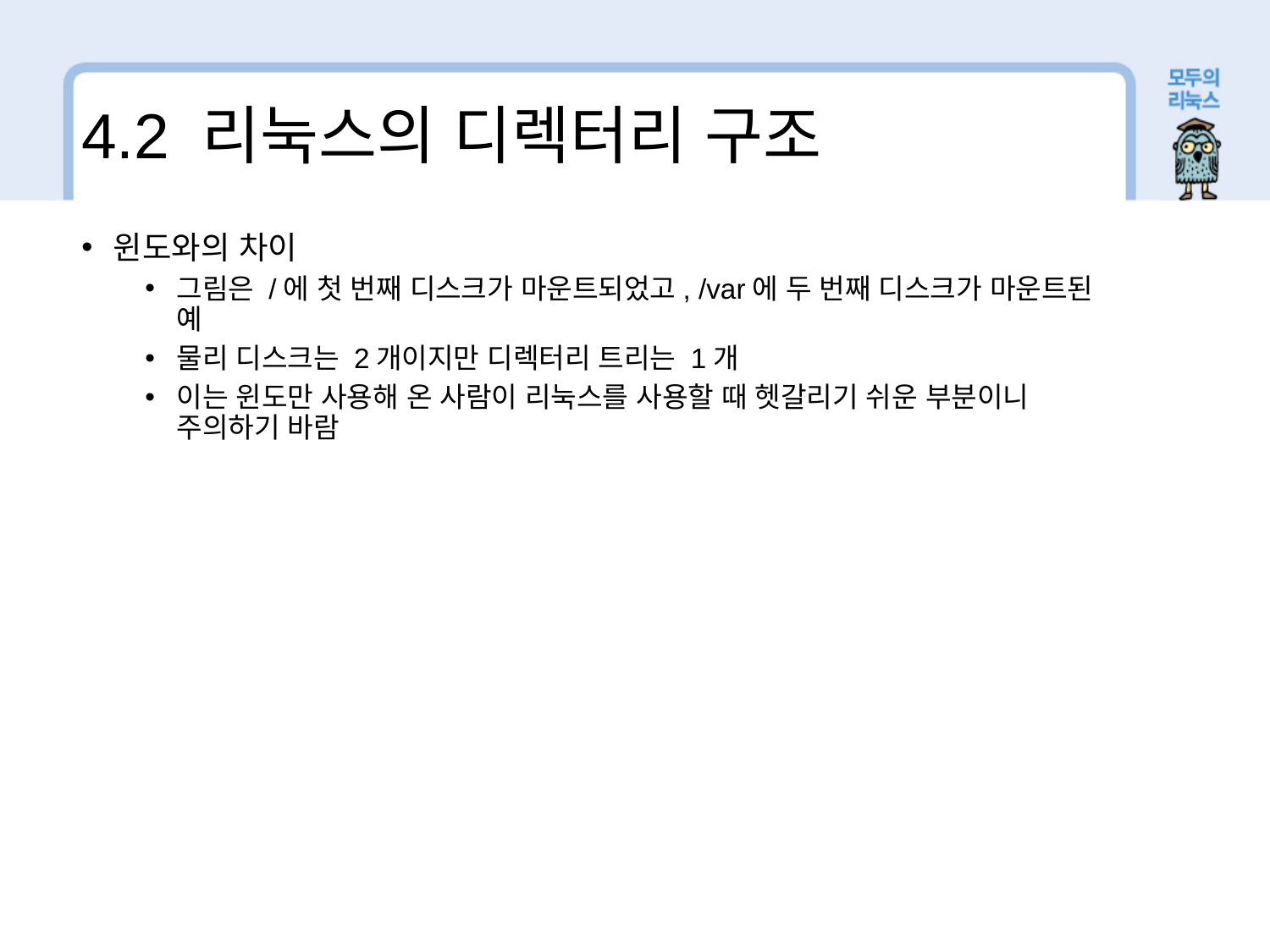

4.2 리눅스의 디렉터리 구조
윈도와의 차이
그림은 /에 첫 번째 디스크가 마운트되었고, /var에 두 번째 디스크가 마운트된 예
물리 디스크는 2개이지만 디렉터리 트리는 1개
이는 윈도만 사용해 온 사람이 리눅스를 사용할 때 헷갈리기 쉬운 부분이니 주의하기 바람